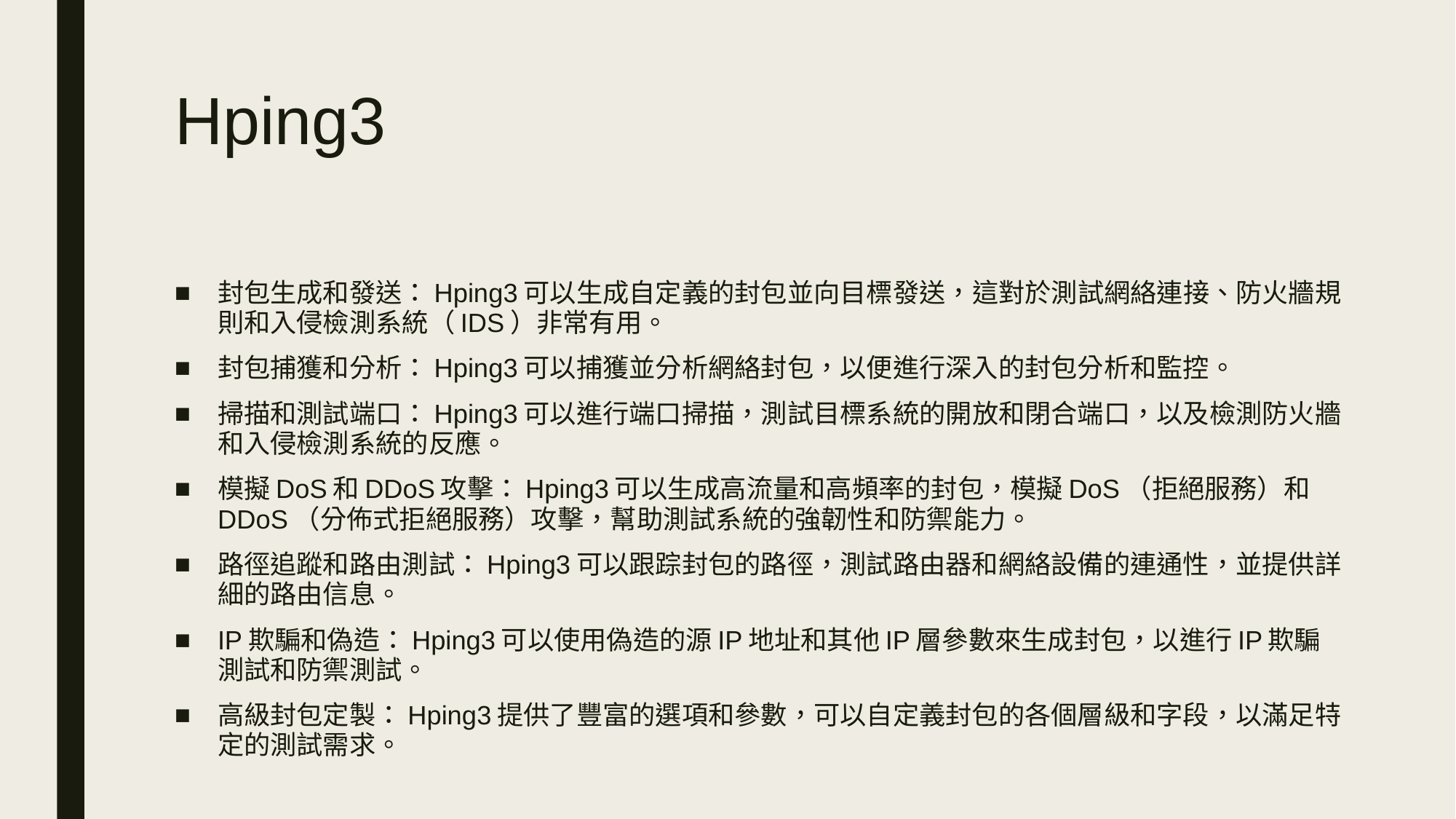

# Hping3
封包生成和發送：Hping3可以生成自定義的封包並向目標發送，這對於測試網絡連接、防火牆規則和入侵檢測系統（IDS）非常有用。
封包捕獲和分析：Hping3可以捕獲並分析網絡封包，以便進行深入的封包分析和監控。
掃描和測試端口：Hping3可以進行端口掃描，測試目標系統的開放和閉合端口，以及檢測防火牆和入侵檢測系統的反應。
模擬DoS和DDoS攻擊：Hping3可以生成高流量和高頻率的封包，模擬DoS（拒絕服務）和DDoS（分佈式拒絕服務）攻擊，幫助測試系統的強韌性和防禦能力。
路徑追蹤和路由測試：Hping3可以跟踪封包的路徑，測試路由器和網絡設備的連通性，並提供詳細的路由信息。
IP欺騙和偽造：Hping3可以使用偽造的源IP地址和其他IP層參數來生成封包，以進行IP欺騙測試和防禦測試。
高級封包定製：Hping3提供了豐富的選項和參數，可以自定義封包的各個層級和字段，以滿足特定的測試需求。